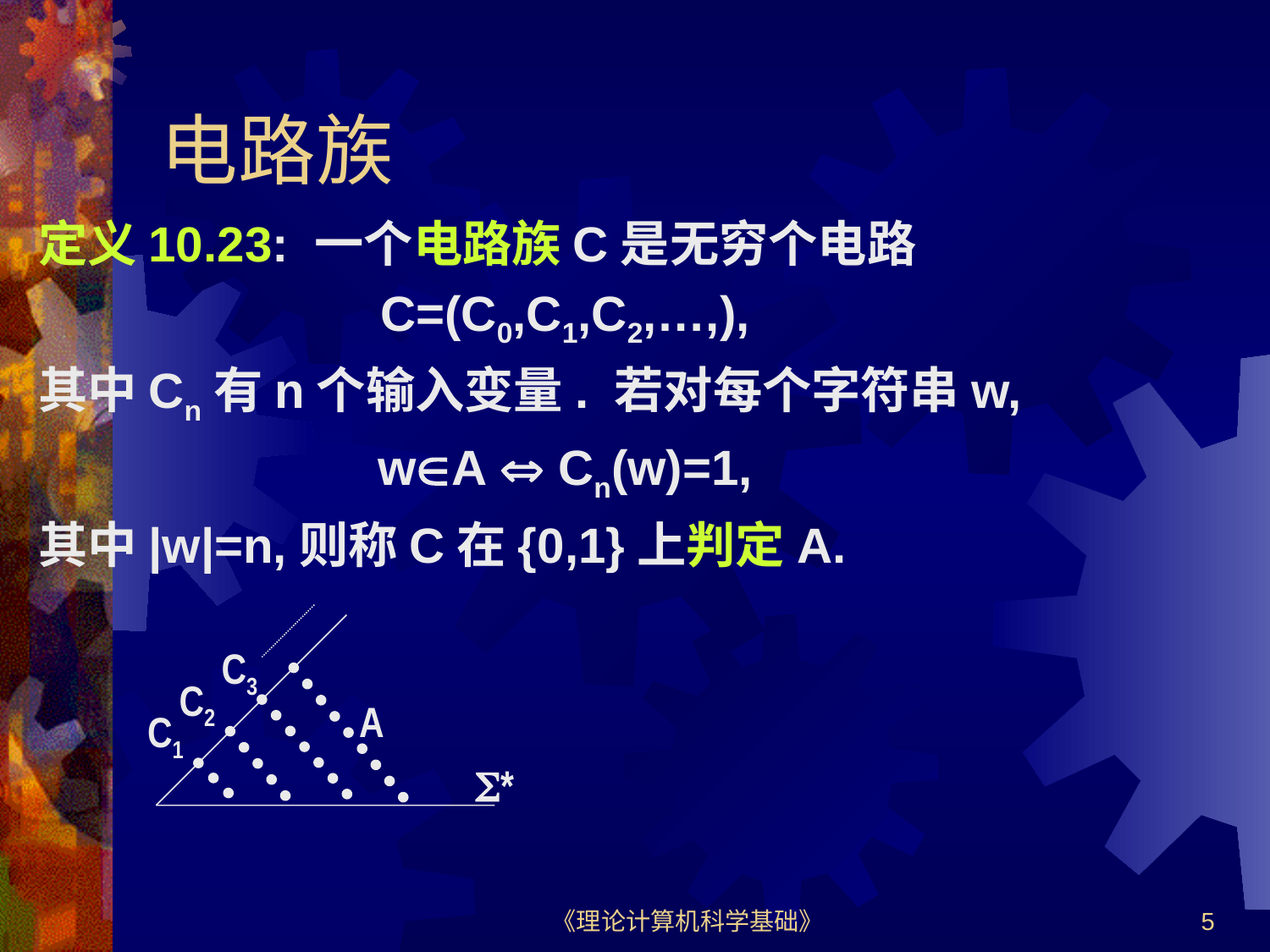

# 电路族
定义10.23: 一个电路族C是无穷个电路
C=(C0,C1,C2,…,),
其中Cn有n个输入变量. 若对每个字符串w,
w∈A ⇔ Cn(w)=1,
其中|w|=n,则称C在{0,1}上判定A.

C3
C2

A
C1

Σ*

《理论计算机科学基础》
5